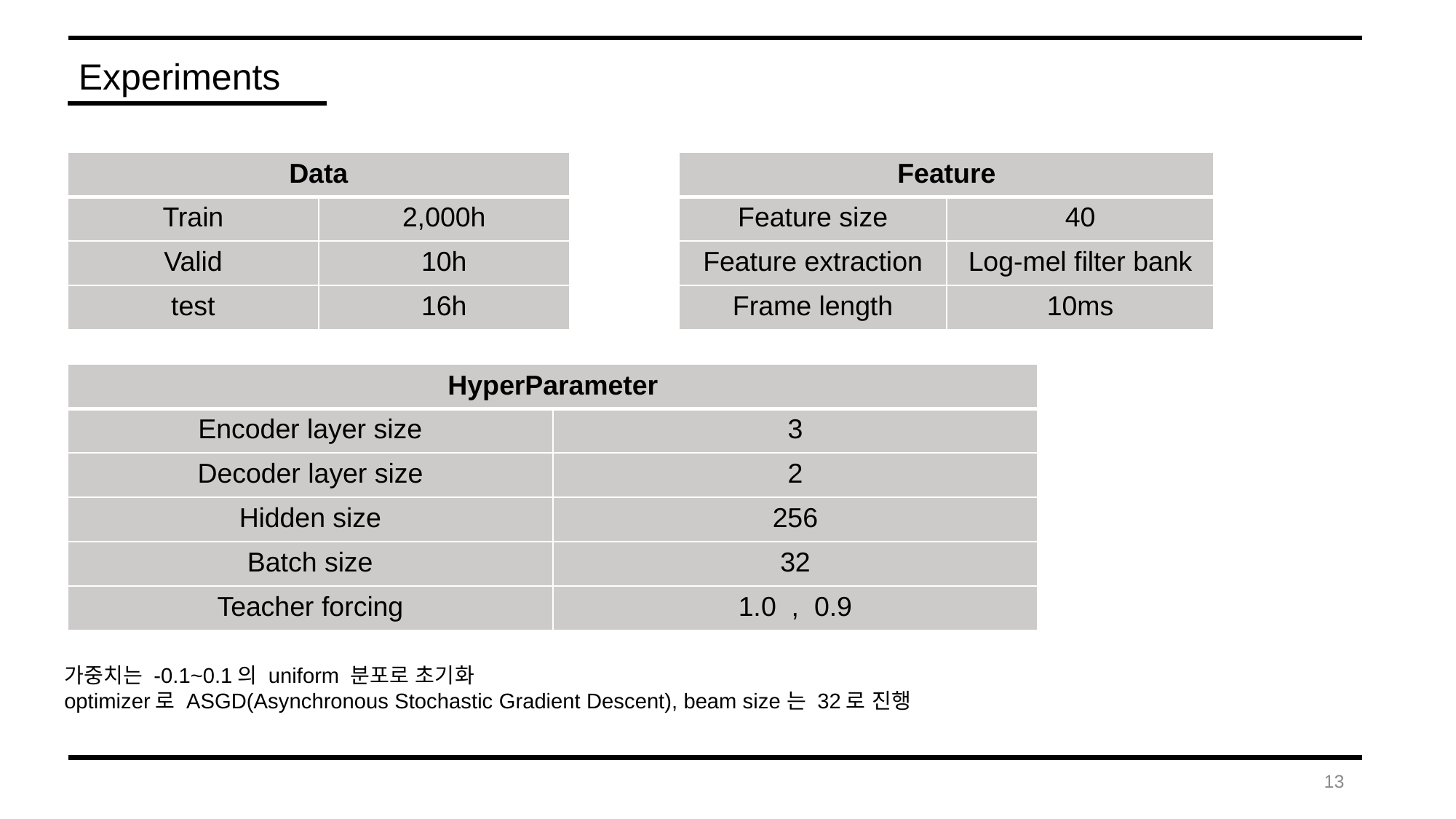

Experiments
| Data |  |
| --- | --- |
| Train | 2,000h |
| Valid | 10h |
| test | 16h |
| Feature |  |
| --- | --- |
| Feature size | 40 |
| Feature extraction | Log-mel filter bank |
| Frame length | 10ms |
| HyperParameter |  |
| --- | --- |
| Encoder layer size | 3 |
| Decoder layer size | 2 |
| Hidden size | 256 |
| Batch size | 32 |
| Teacher forcing | 1.0 , 0.9 |

가중치는 -0.1~0.1의 uniform 분포로 초기화
optimizer로 ASGD(Asynchronous Stochastic Gradient Descent), beam size는 32로 진행

13